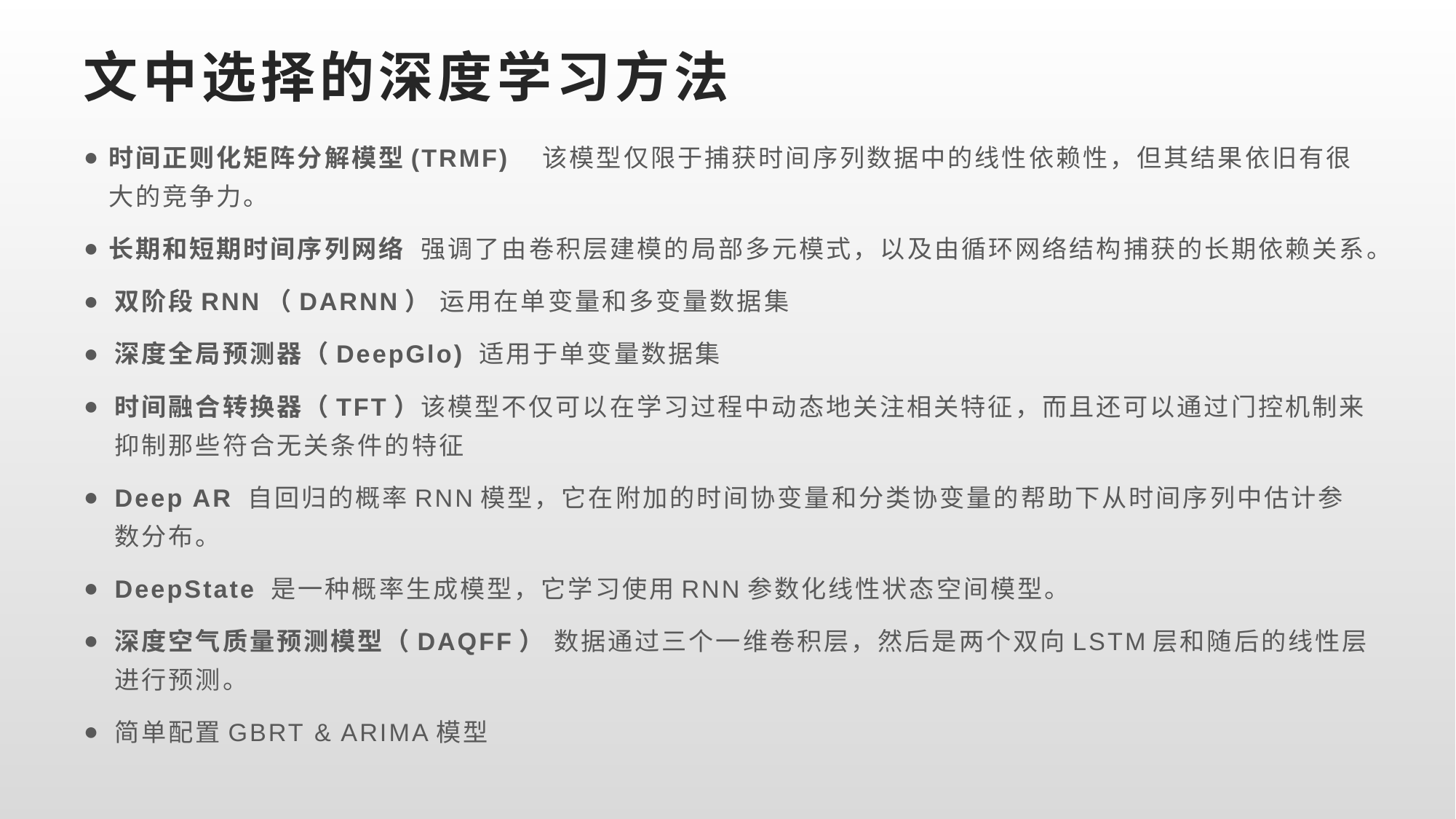

# 文中选择的深度学习方法
时间正则化矩阵分解模型(TRMF)   该模型仅限于捕获时间序列数据中的线性依赖性，但其结果依旧有很大的竞争力。
长期和短期时间序列网络  强调了由卷积层建模的局部多元模式，以及由循环网络结构捕获的长期依赖关系。
双阶段RNN（DARNN） 运用在单变量和多变量数据集
深度全局预测器（DeepGlo) 适用于单变量数据集
时间融合转换器（TFT）该模型不仅可以在学习过程中动态地关注相关特征，而且还可以通过门控机制来抑制那些符合无关条件的特征
Deep AR 自回归的概率RNN模型，它在附加的时间协变量和分类协变量的帮助下从时间序列中估计参数分布。
DeepState 是一种概率生成模型，它学习使用RNN参数化线性状态空间模型。
深度空气质量预测模型（DAQFF） 数据通过三个一维卷积层，然后是两个双向LSTM层和随后的线性层进行预测。
简单配置GBRT & ARIMA模型